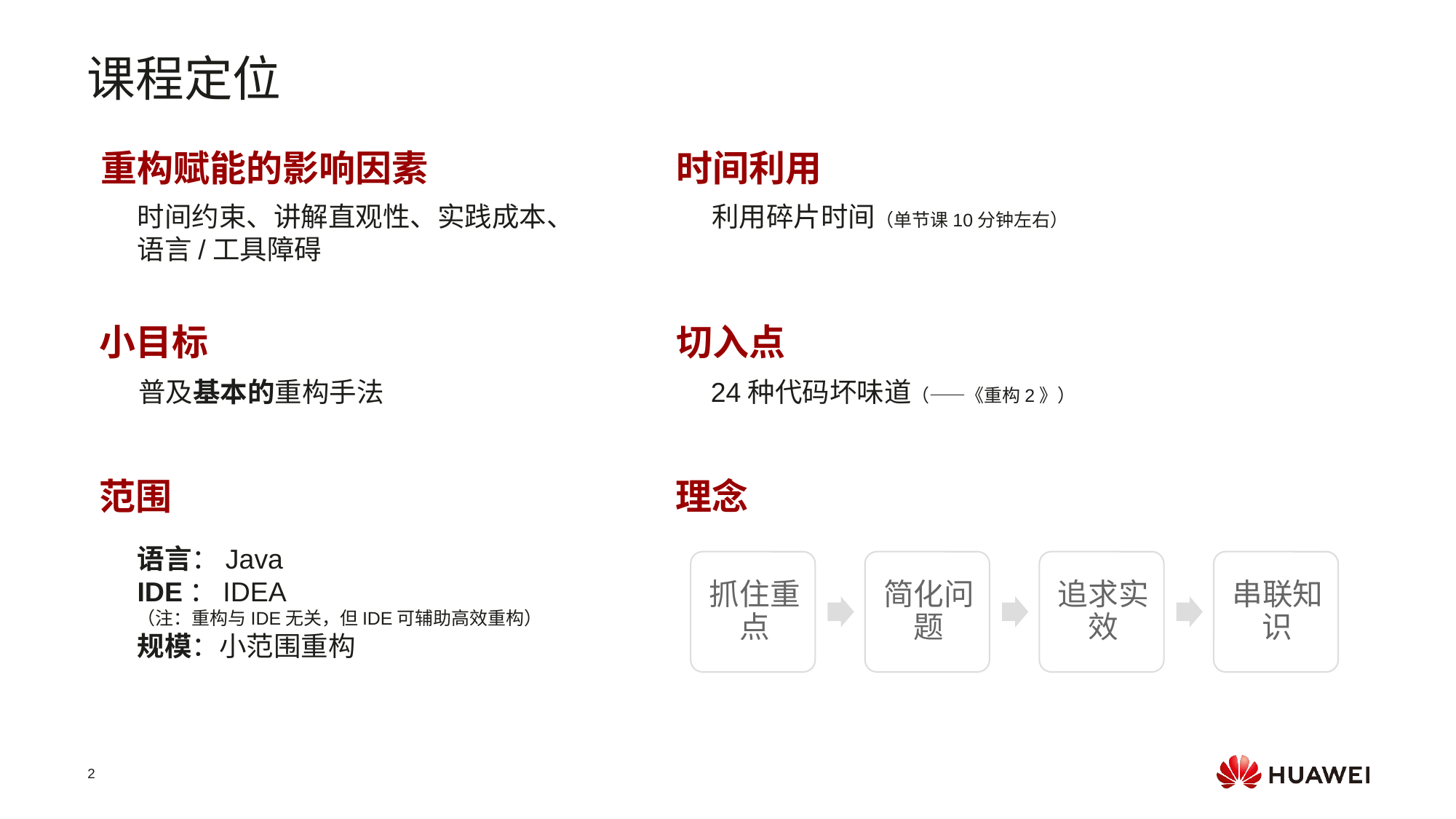

课程定位
重构赋能的影响因素
时间利用
时间约束、讲解直观性、实践成本、语言/工具障碍
利用碎片时间（单节课10分钟左右）
小目标
切入点
普及基本的重构手法
24种代码坏味道（——《重构2》）
范围
理念
抓住重点

简化问题

追求实效

串联知识
语言：Java
IDE：IDEA
（注：重构与IDE无关，但IDE可辅助高效重构）
规模：小范围重构